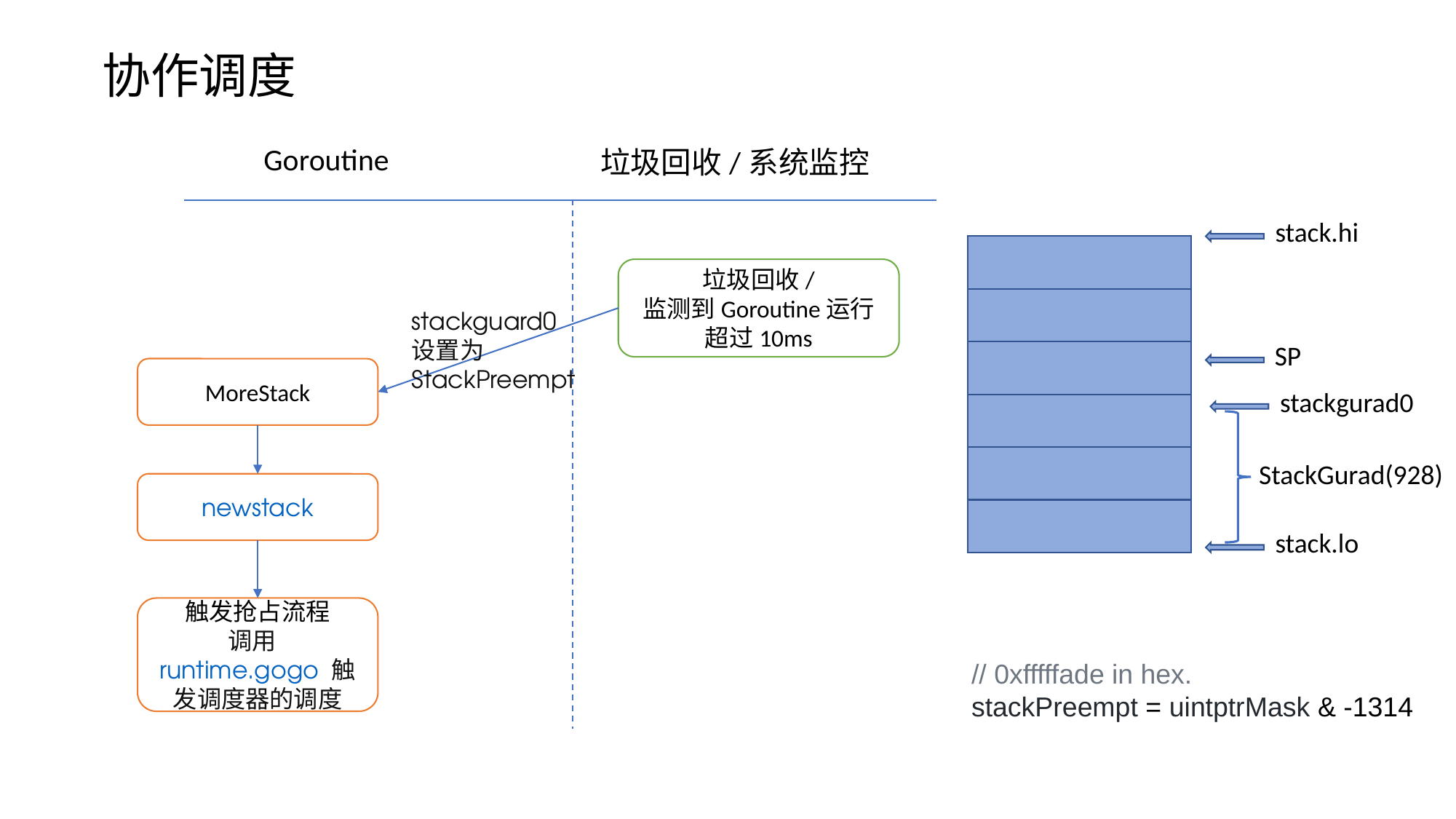

# 协作调度
Goroutine
垃圾回收/系统监控
stack.hi

SP

stackgurad0

StackGurad(928)

stack.lo

垃圾回收/
监测到Goroutine运行超过10ms
stackguard0 设置为StackPreempt
MoreStack
newstack
触发抢占流程
调用 runtime.gogo 触发调度器的调度
// 0xfffffade in hex.
stackPreempt = uintptrMask & -1314